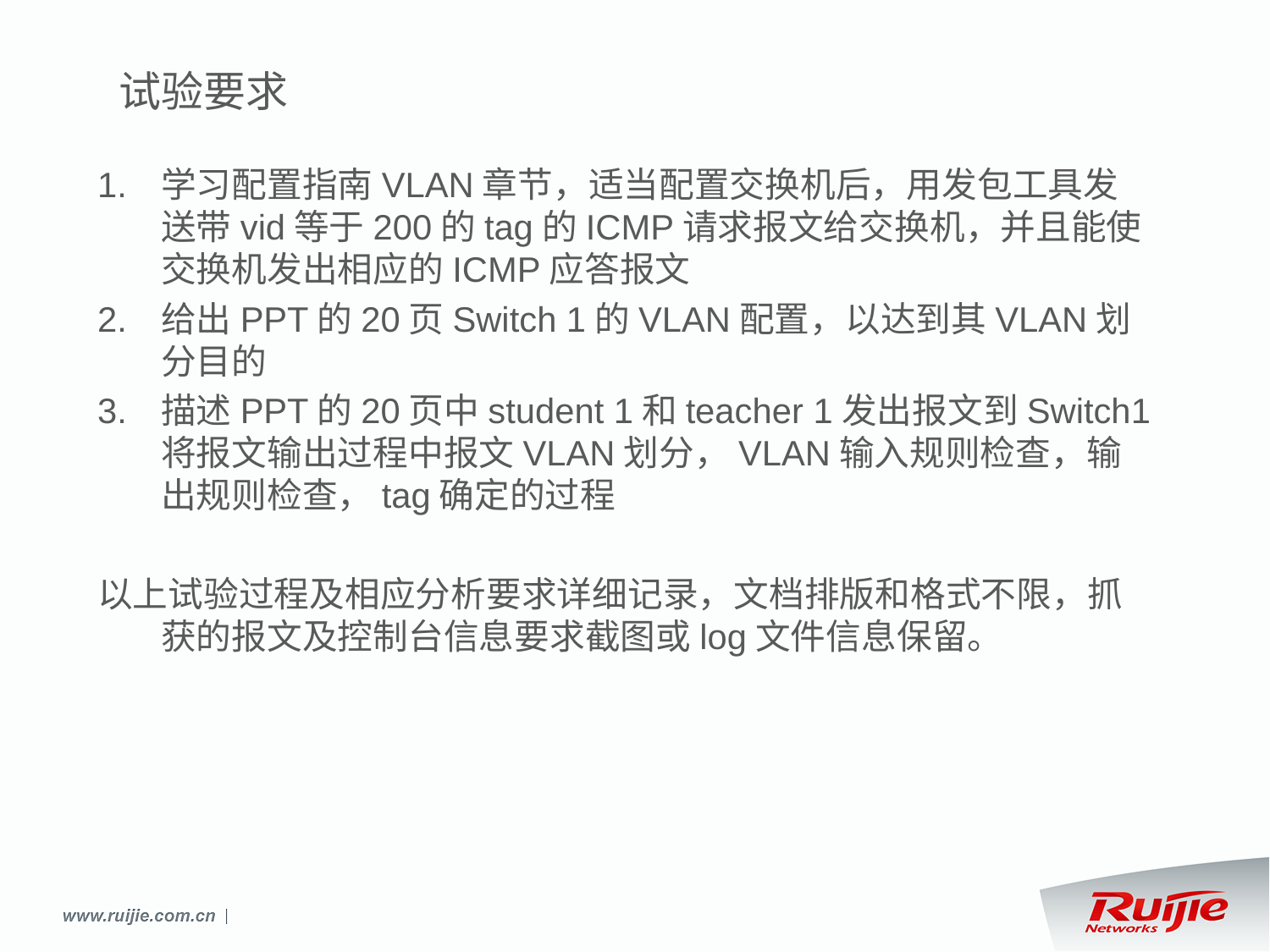

# 试验要求
学习配置指南VLAN章节，适当配置交换机后，用发包工具发送带vid等于200的tag的ICMP请求报文给交换机，并且能使交换机发出相应的ICMP应答报文
给出PPT的20页Switch 1的VLAN配置，以达到其VLAN划分目的
描述PPT的20页中student 1和teacher 1发出报文到Switch1将报文输出过程中报文VLAN划分，VLAN输入规则检查，输出规则检查，tag确定的过程

以上试验过程及相应分析要求详细记录，文档排版和格式不限，抓获的报文及控制台信息要求截图或log文件信息保留。